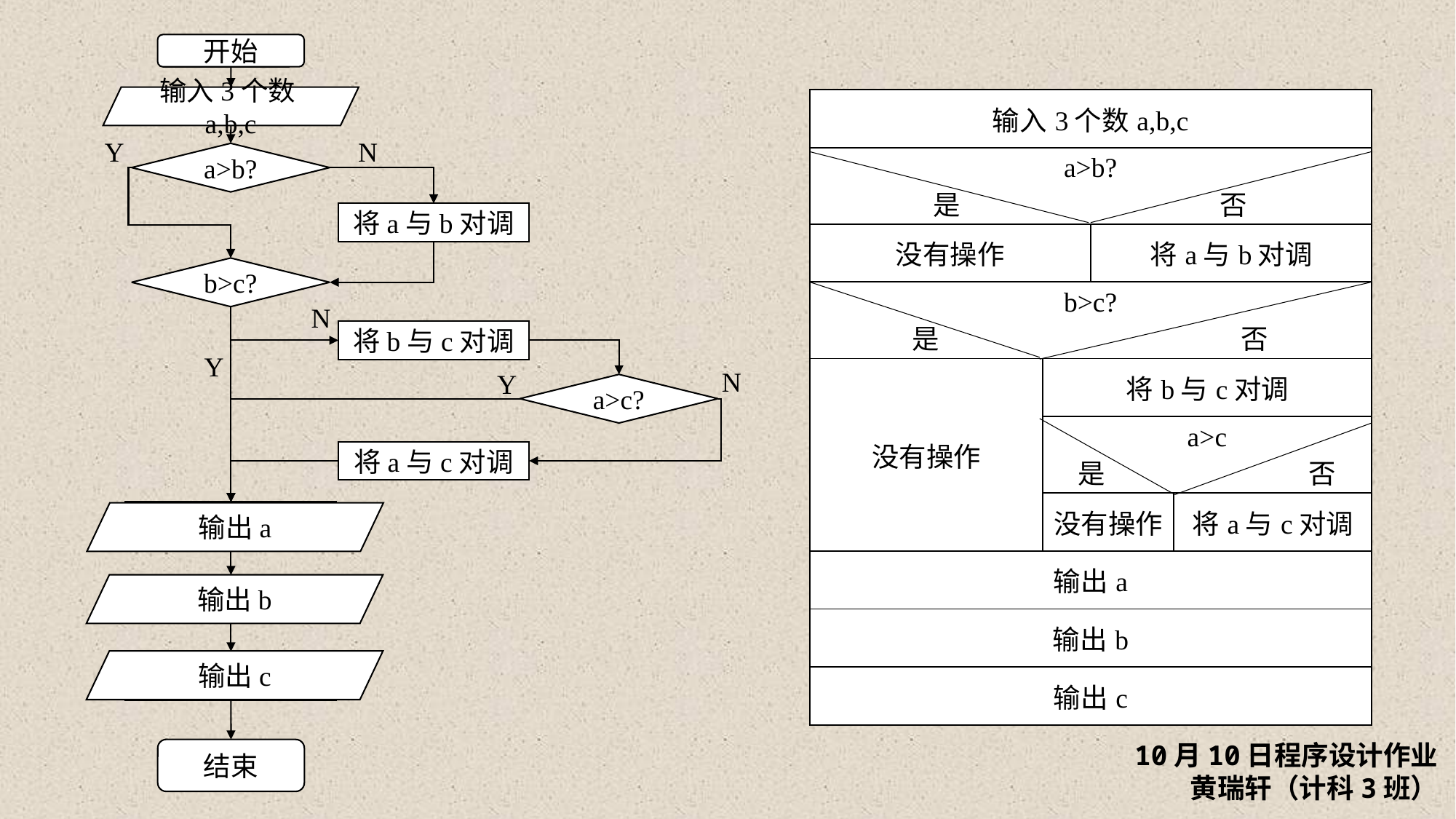

开始
输入3个数a,b,c
| 输入3个数a,b,c |  |  |  |
| --- | --- | --- | --- |
| a>b? 是 否 |  |  |  |
| 没有操作 |  | 将a与b对调 |  |
| b>c? 是 否 |  |  |  |
| 没有操作 | 将b与c对调 | 将b与c对调 |  |
|  | a>c 是 否 | a>c 是 否 |  |
|  | 没有操作 | 没有操作 | 将a与c对调 |
| 输出a |  |  |  |
| 输出b |  |  |  |
| 输出c |  |  |  |
Y
N
a>b?
将a与b对调
b>c?
N
将b与c对调
Y
N
Y
a>c?
将a与c对调
打印a
输出a
输出b
打印b
输出c
打印c
10月10日程序设计作业
黄瑞轩（计科3班）
结束